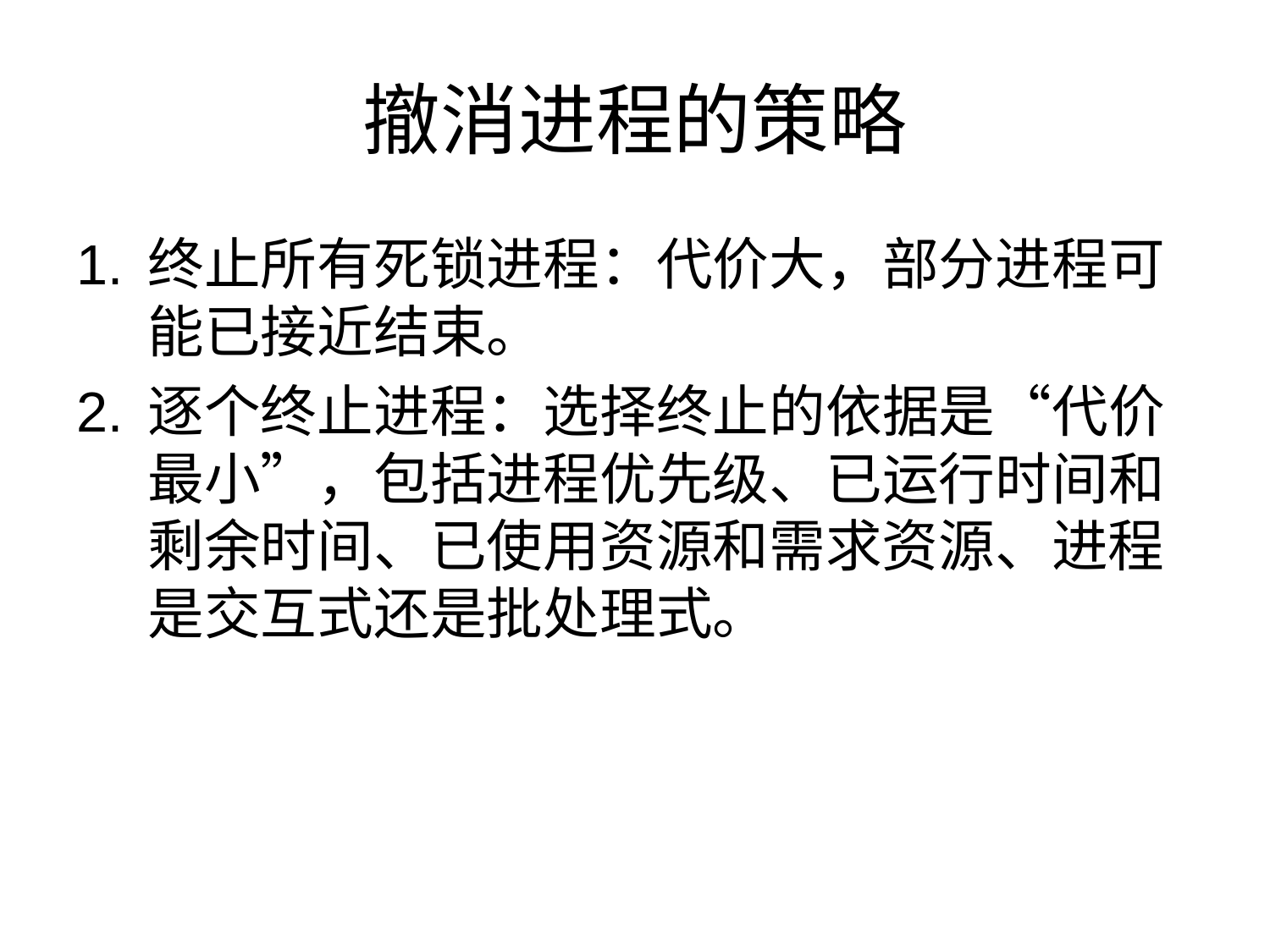

# 撤消进程的策略
终止所有死锁进程：代价大，部分进程可能已接近结束。
逐个终止进程：选择终止的依据是“代价最小”，包括进程优先级、已运行时间和剩余时间、已使用资源和需求资源、进程是交互式还是批处理式。